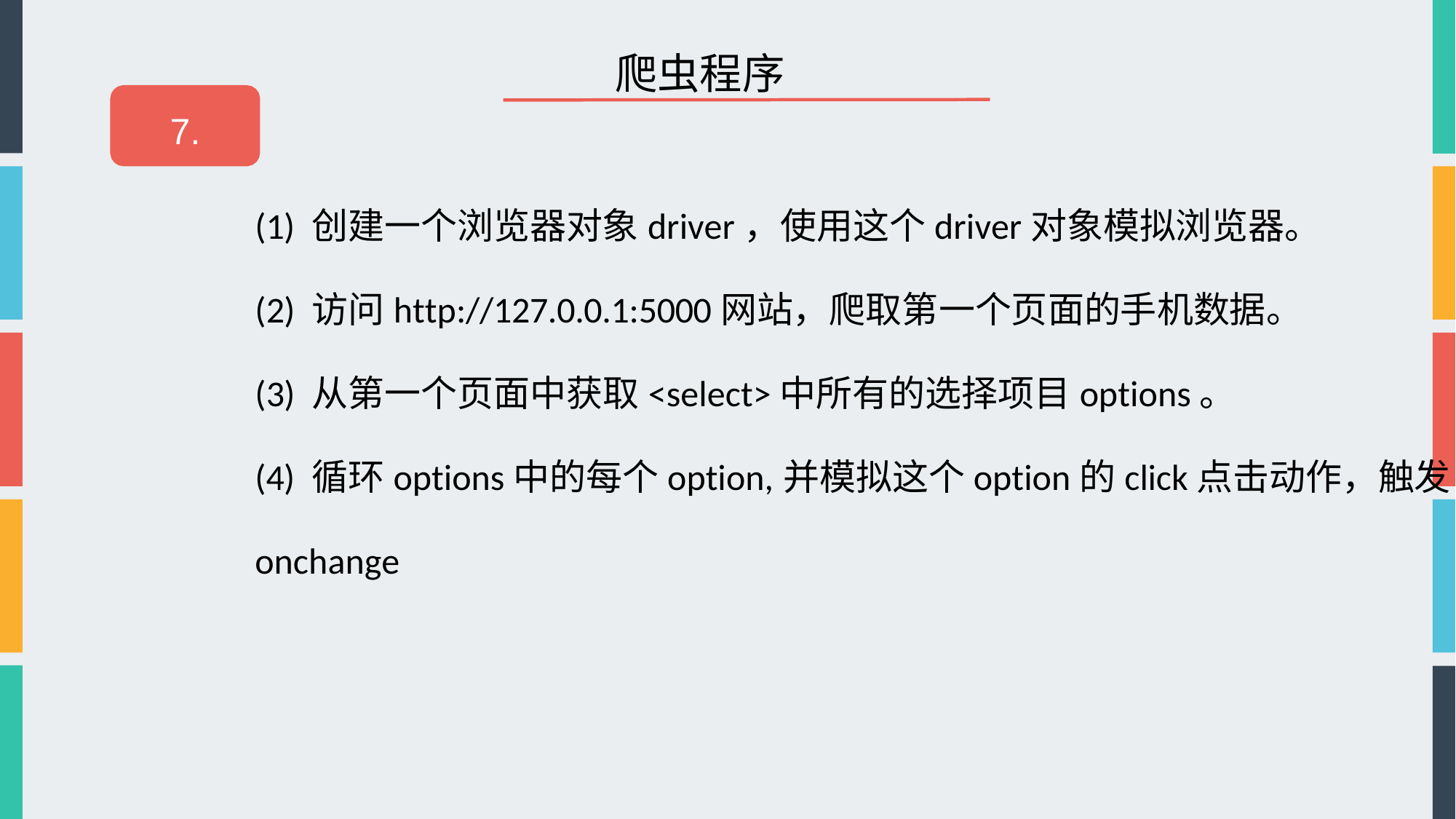

# 爬虫程序

7.

(1) 创建一个浏览器对象driver，使用这个driver对象模拟浏览器。
(2) 访问http://127.0.0.1:5000网站，爬取第一个页面的手机数据。
(3) 从第一个页面中获取<select>中所有的选择项目options。
(4) 循环options中的每个option,并模拟这个option的click点击动作，触发
onchange